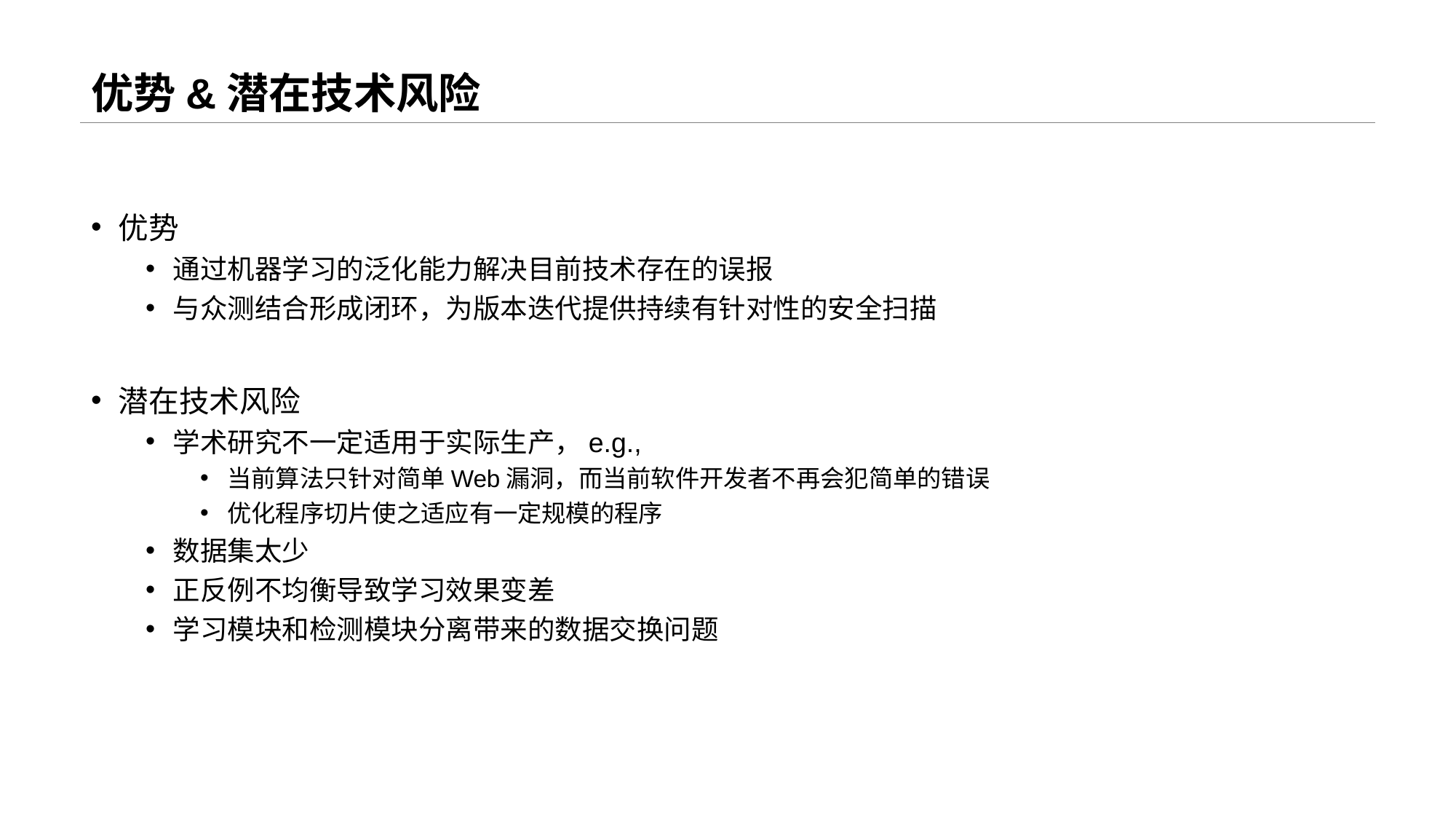

# 优势&潜在技术风险
优势
通过机器学习的泛化能力解决目前技术存在的误报
与众测结合形成闭环，为版本迭代提供持续有针对性的安全扫描

潜在技术风险
学术研究不一定适用于实际生产，e.g.,
当前算法只针对简单Web漏洞，而当前软件开发者不再会犯简单的错误
优化程序切片使之适应有一定规模的程序
数据集太少
正反例不均衡导致学习效果变差
学习模块和检测模块分离带来的数据交换问题